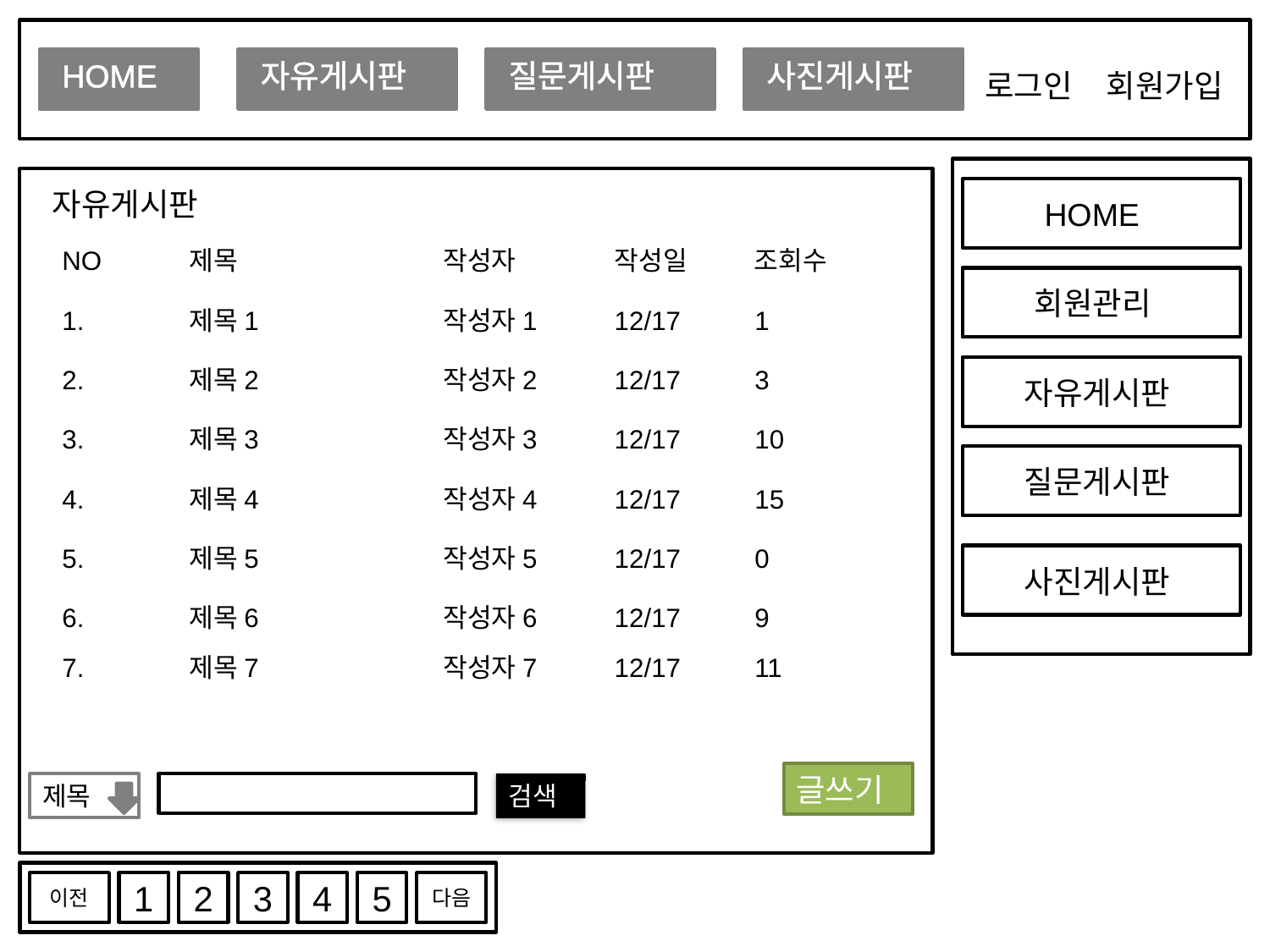

HOME

자유게시판

질문게시판

사진게시판
로그인
회원가입

자유게시판

HOME
NO	제목		작성자	      작성일         조회수

회원관리
1.	제목1		작성자1	      12/17          1
2.	제목2		작성자2	      12/17          3

자유게시판
3.	제목3		작성자3	      12/17          10

질문게시판
4.	제목4		작성자4	      12/17          15
5.	제목5		작성자5	      12/17          0

사진게시판
6.	제목6		작성자6	      12/17          9
7.	제목7		작성자7	      12/17          11
글쓰기
제목

검색

이전
1
2
3
4
5
다음